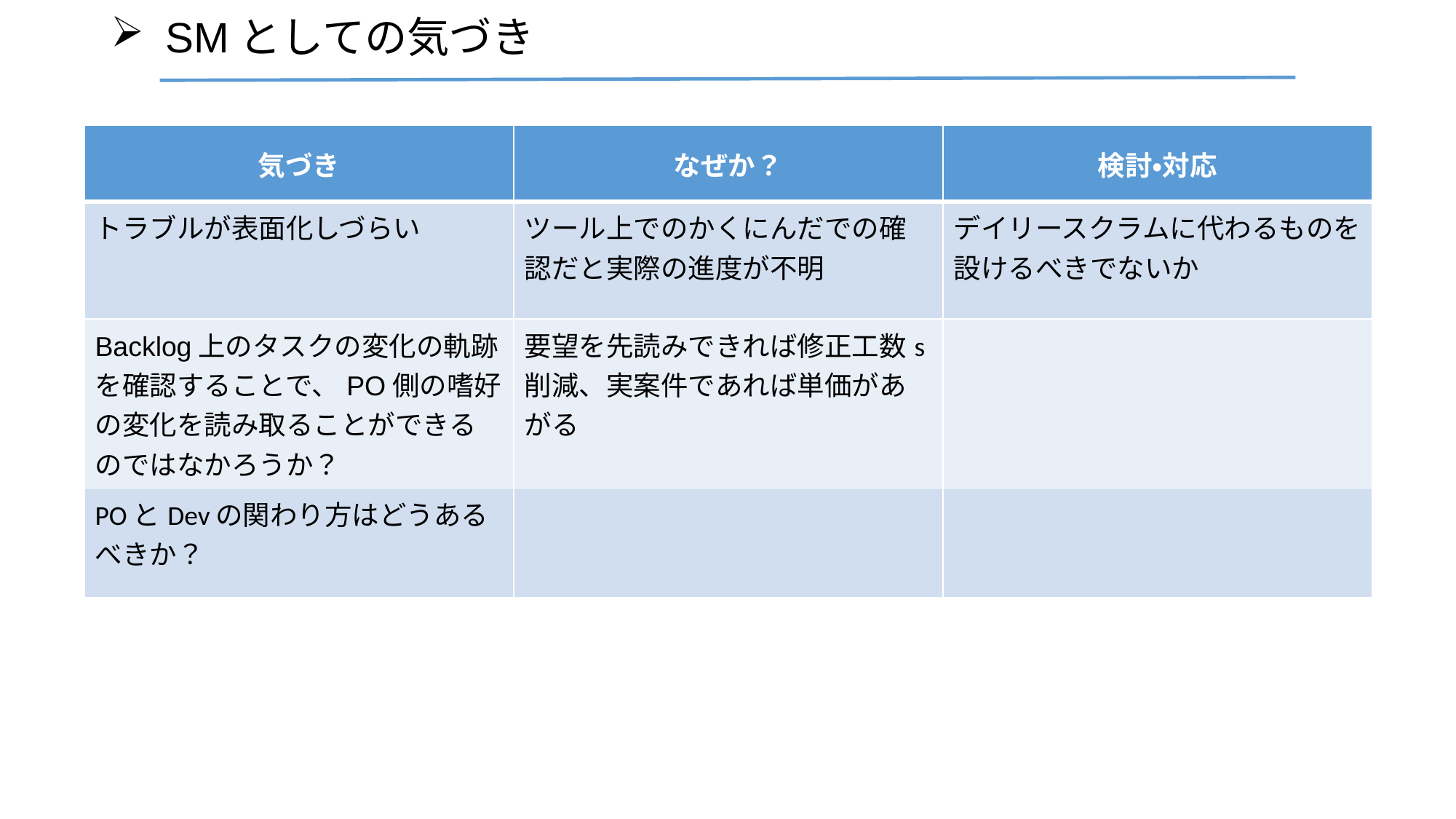

# SMとしての気づき
| 気づき | なぜか？ | 検討・対応 |
| --- | --- | --- |
| トラブルが表面化しづらい | ツール上でのかくにんだでの確認だと実際の進度が不明 | デイリースクラムに代わるものを設けるべきでないか |
| Backlog上のタスクの変化の軌跡を確認することで、PO側の嗜好の変化を読み取ることができるのではなかろうか？ | 要望を先読みできれば修正工数s削減、実案件であれば単価があがる |  |
| POとDevの関わり方はどうあるべきか？ |  |  |